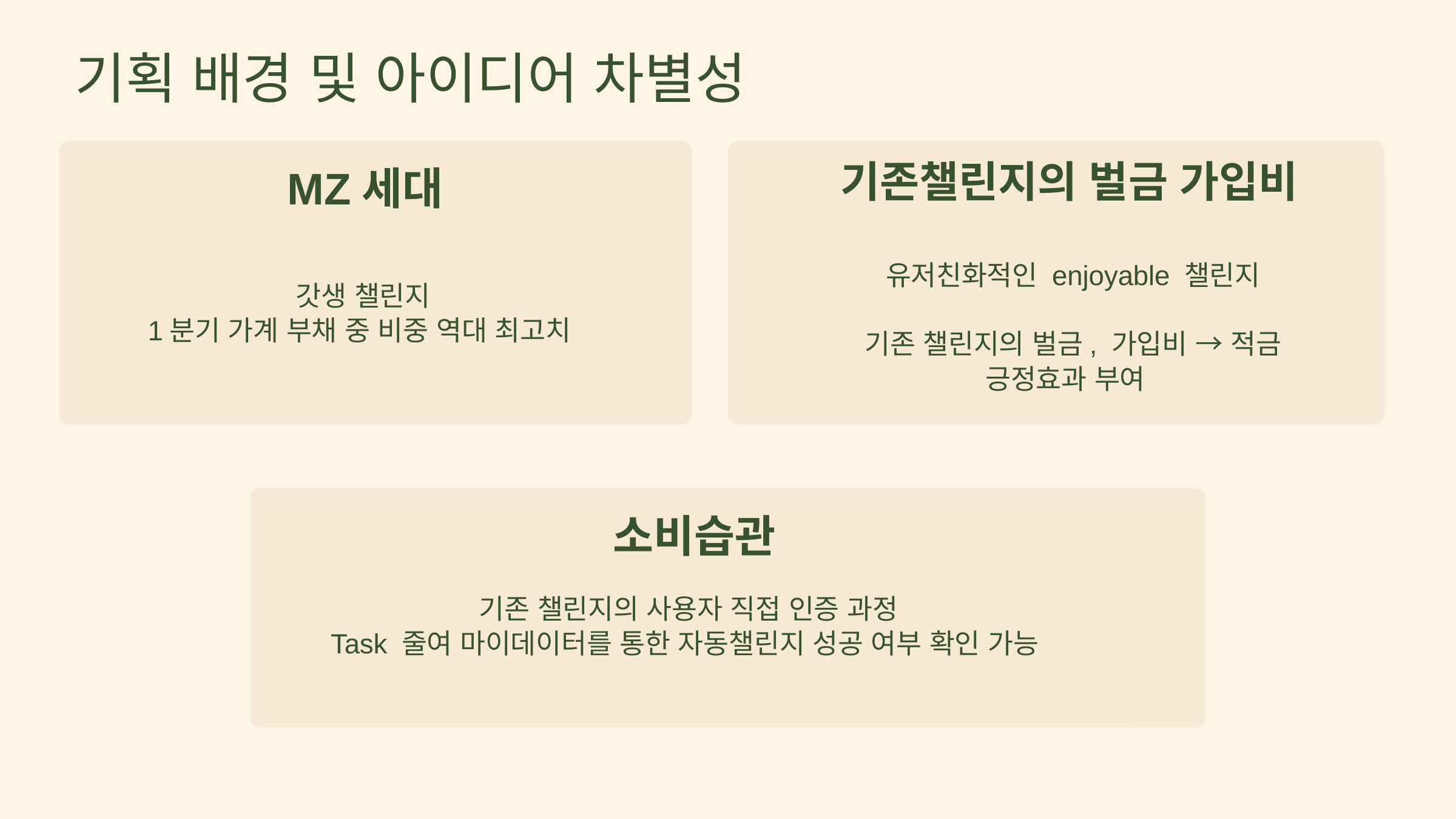

기획 배경 및 아이디어 차별성

기존챌린지의 벌금 가입비

MZ세대

유저친화적인 enjoyable 챌린지

기존 챌린지의 벌금, 가입비 → 적금
긍정효과 부여

갓생 챌린지
1분기 가계 부채 중 비중 역대 최고치

소비습관
기존 챌린지의 사용자 직접 인증 과정
Task 줄여 마이데이터를 통한 자동챌린지 성공 여부 확인 가능